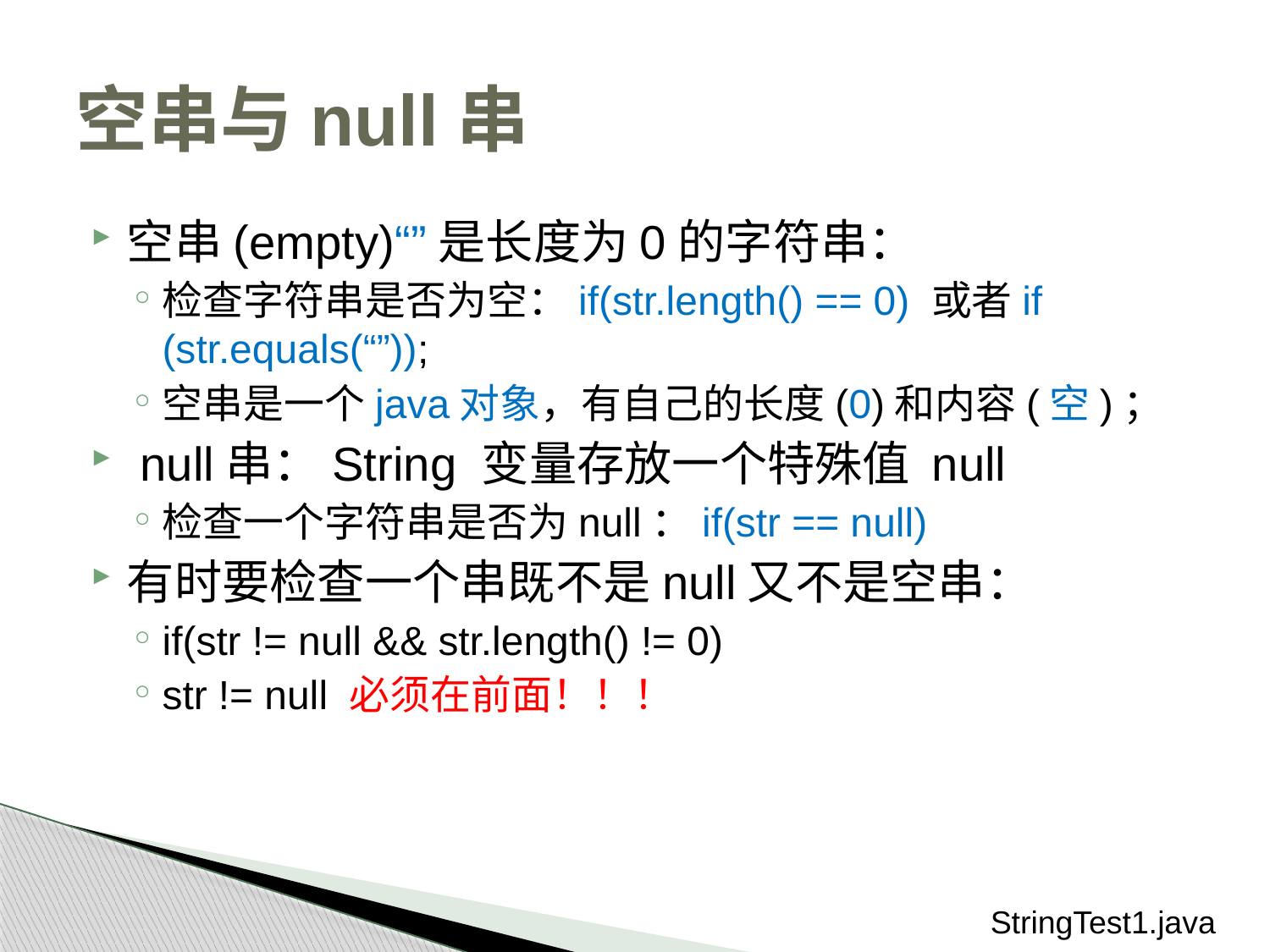

# 空串与null串
空串(empty)“”是长度为0的字符串：
检查字符串是否为空：if(str.length() == 0) 或者if (str.equals(“”));
空串是一个java对象，有自己的长度(0)和内容(空)；
 null串：String 变量存放一个特殊值 null
检查一个字符串是否为null：if(str == null)
有时要检查一个串既不是null又不是空串：
if(str != null && str.length() != 0)
str != null 必须在前面！！！

StringTest1.java